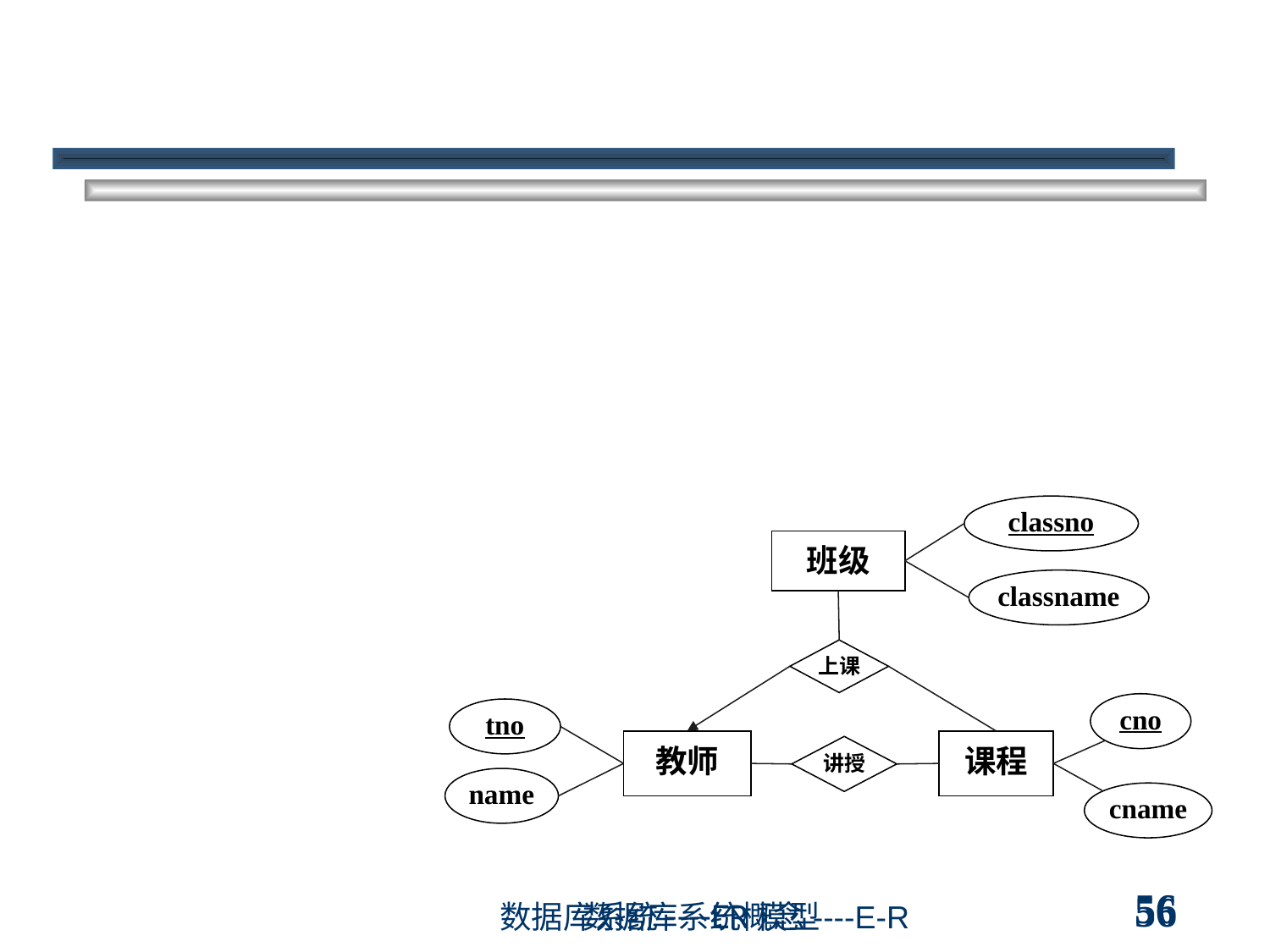

E-R模型向关系模式的转换
将E-R转化为关系模式参考答案
实体转化成的表
Teacher(tno, name)
class(classno, classname)
Course(cno, cname)
联系转化成的表
tc(tno, cno)
tcc(classno, cno, tno)
classno
班级
classname
上课

cno
tno
教师
课程
讲授

name
cname
56
56
数据库系统概念----E-R
数据库系统----ER模型